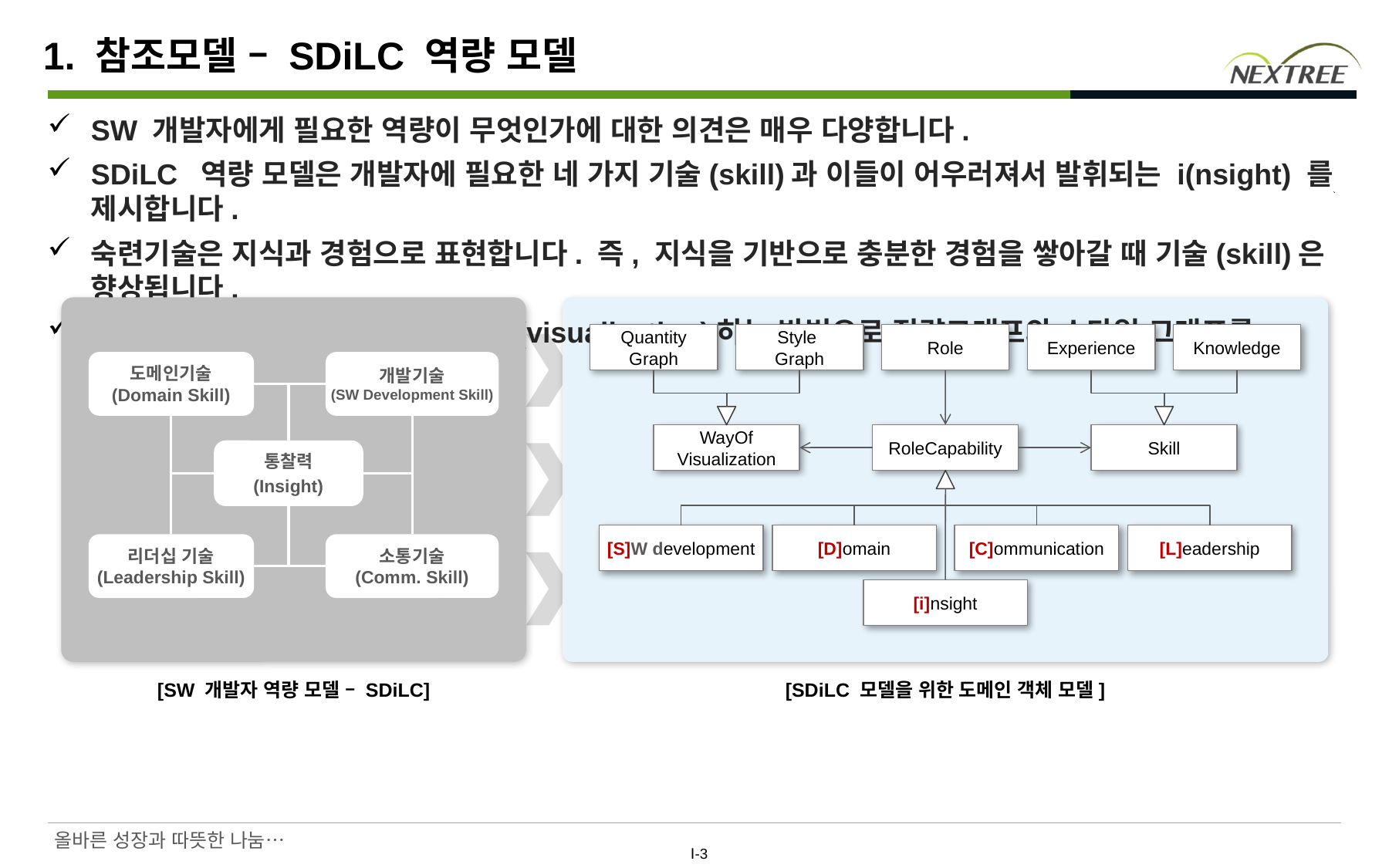

# 1. 참조모델 – SDiLC 역량 모델
SW 개발자에게 필요한 역량이 무엇인가에 대한 의견은 매우 다양합니다.
SDiLC  역량 모델은 개발자에 필요한 네 가지 기술(skill)과 이들이 어우러져서 발휘되는 i(nsight) 를 제시합니다.
숙련기술은 지식과 경험으로 표현합니다. 즉, 지식을 기반으로 충분한 경험을 쌓아갈 때 기술(skill)은 향상됩니다.
SDiLC 역량 모델은 역량을 가시화(visualization)하는 방법으로 정량그래프와 스타일 그래프를 제시합니다.

Quantity Graph
Style
Graph
Role
Experience
Knowledge

도메인기술
(Domain Skill)
개발기술
(SW Development Skill)

WayOf Visualization
RoleCapability
Skill
통찰력
(Insight)

[S]W development
[D]omain
[C]ommunication
[L]eadership
리더십 기술
(Leadership Skill)
소통기술
(Comm. Skill)

[i]nsight
[SW 개발자 역량 모델 – SDiLC]
[SDiLC 모델을 위한 도메인 객체 모델]